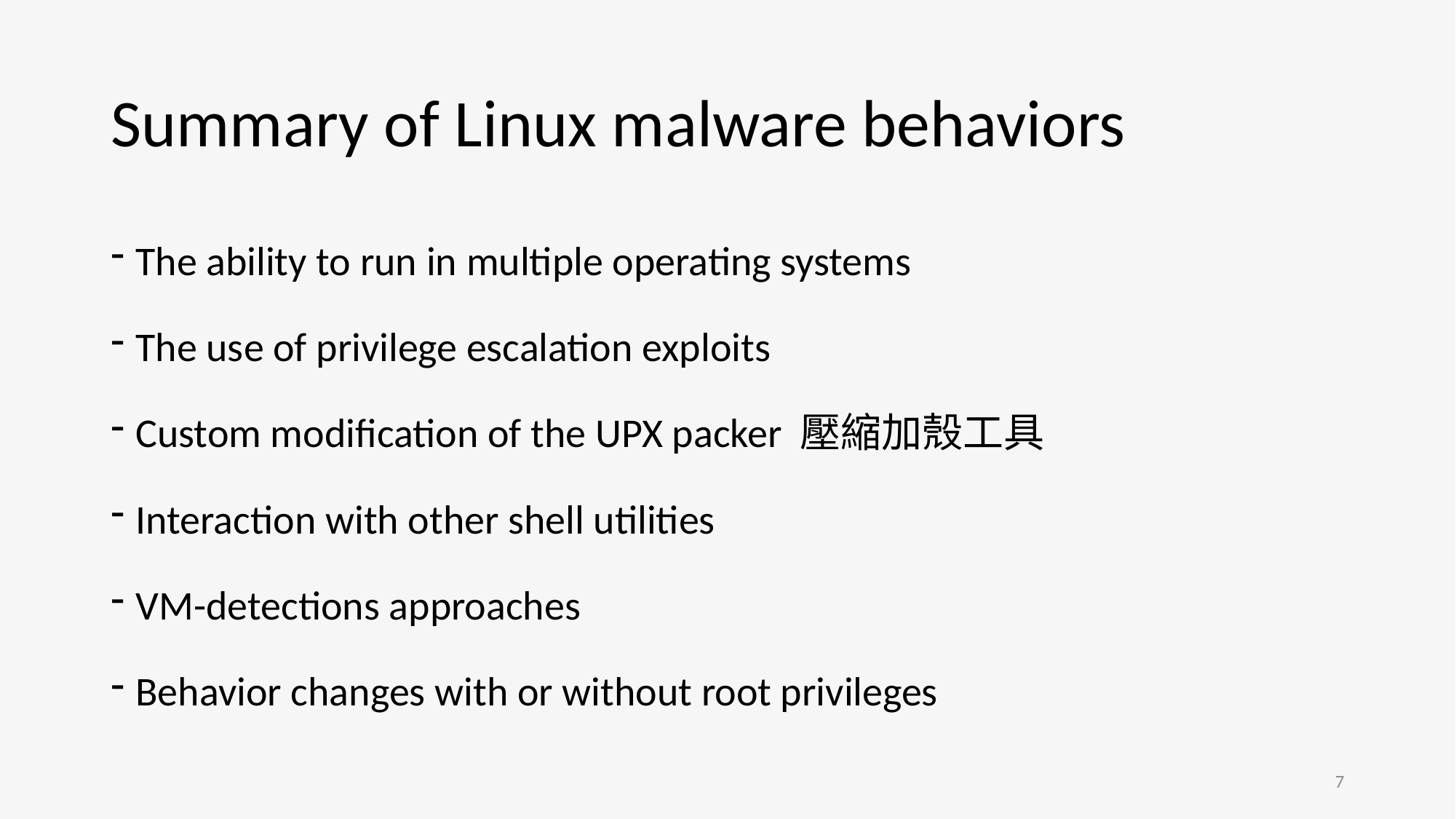

# Summary of Linux malware behaviors
The ability to run in multiple operating systems
The use of privilege escalation exploits
Custom modification of the UPX packer 壓縮加殼工具
Interaction with other shell utilities
VM-detections approaches
Behavior changes with or without root privileges
7